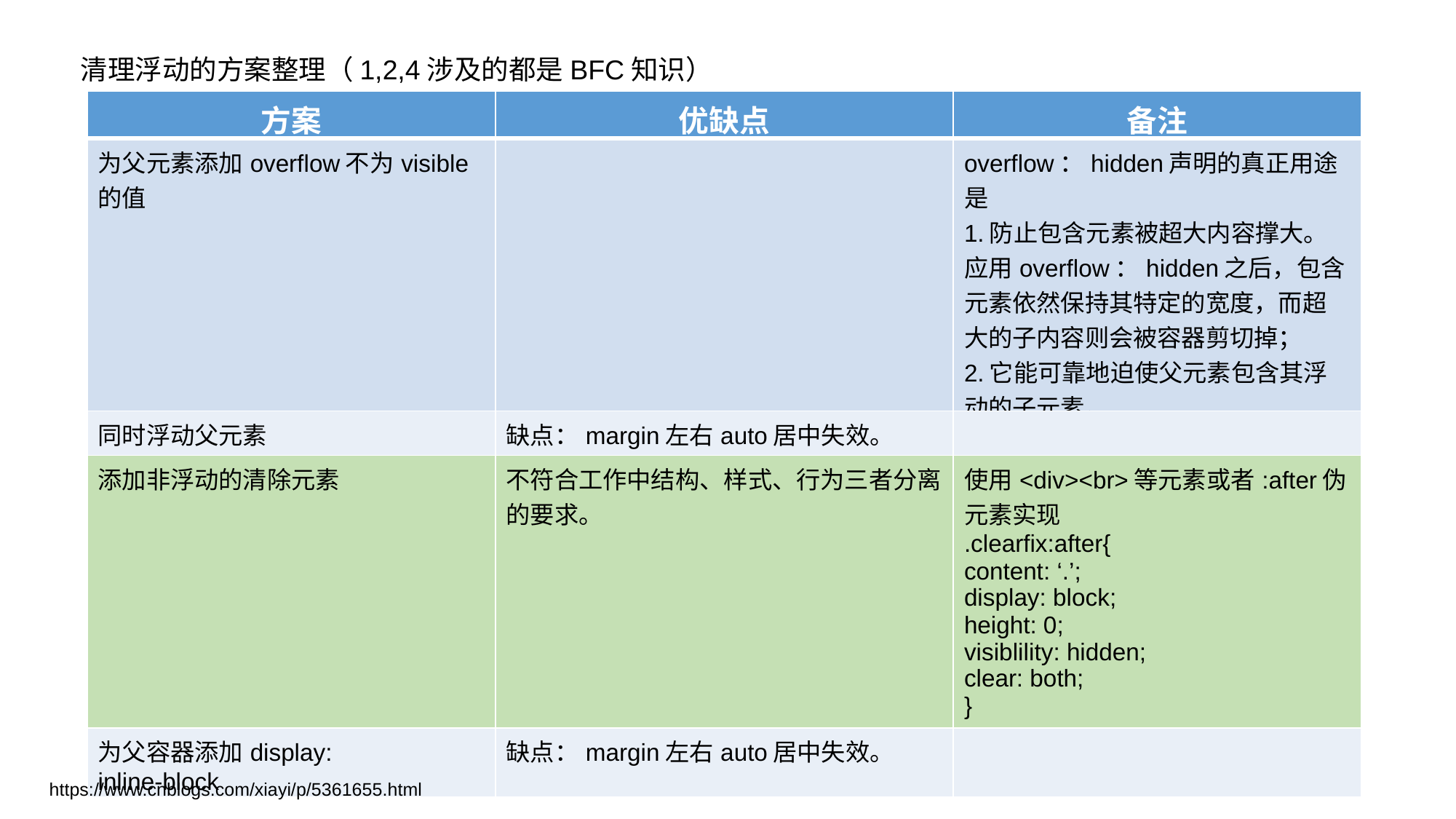

清理浮动的方案整理（1,2,4涉及的都是BFC知识）
| 方案 | 优缺点 | 备注 |
| --- | --- | --- |
| 为父元素添加overflow不为visible的值 |  | overflow：hidden声明的真正用途是 1.防止包含元素被超大内容撑大。应用overflow：hidden之后，包含元素依然保持其特定的宽度，而超大的子内容则会被容器剪切掉； 2.它能可靠地迫使父元素包含其浮动的子元素。 |
| 同时浮动父元素 | 缺点：margin左右auto居中失效。 |  |
| 添加非浮动的清除元素 | 不符合工作中结构、样式、行为三者分离的要求。 | 使用<div><br>等元素或者:after伪元素实现 .clearfix:after{ content: ‘.’; display: block; height: 0; visiblility: hidden; clear: both; } |
| 为父容器添加display: inline-block | 缺点：margin左右auto居中失效。 |  |
https://www.cnblogs.com/xiayi/p/5361655.html